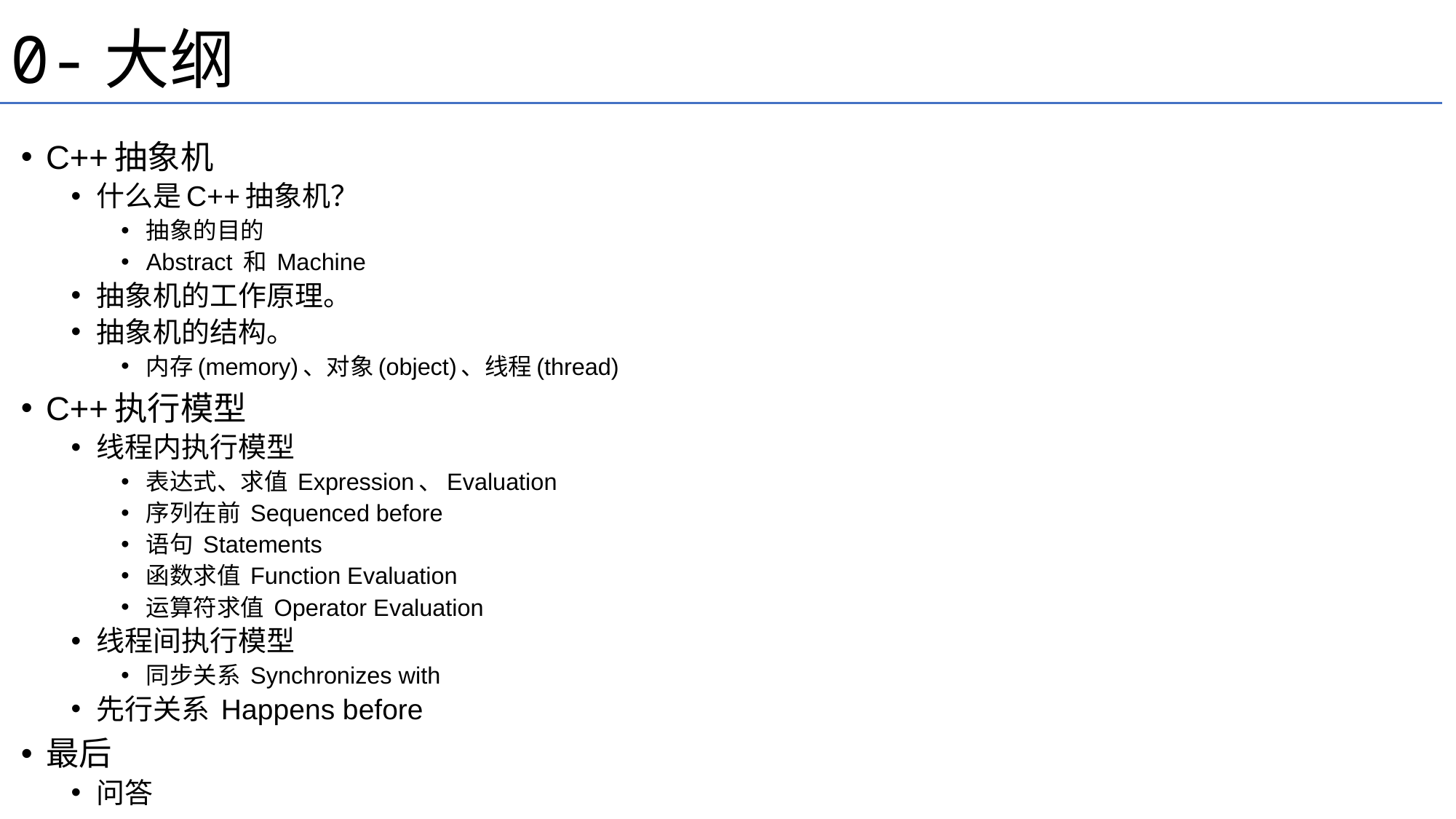

0-大纲
C++抽象机
什么是C++抽象机？
抽象的目的
Abstract 和 Machine
抽象机的工作原理。
抽象机的结构。
内存(memory)、对象(object)、线程(thread)
C++执行模型
线程内执行模型
表达式、求值 Expression、Evaluation
序列在前 Sequenced before
语句 Statements
函数求值 Function Evaluation
运算符求值 Operator Evaluation
线程间执行模型
同步关系 Synchronizes with
先行关系 Happens before
最后
问答